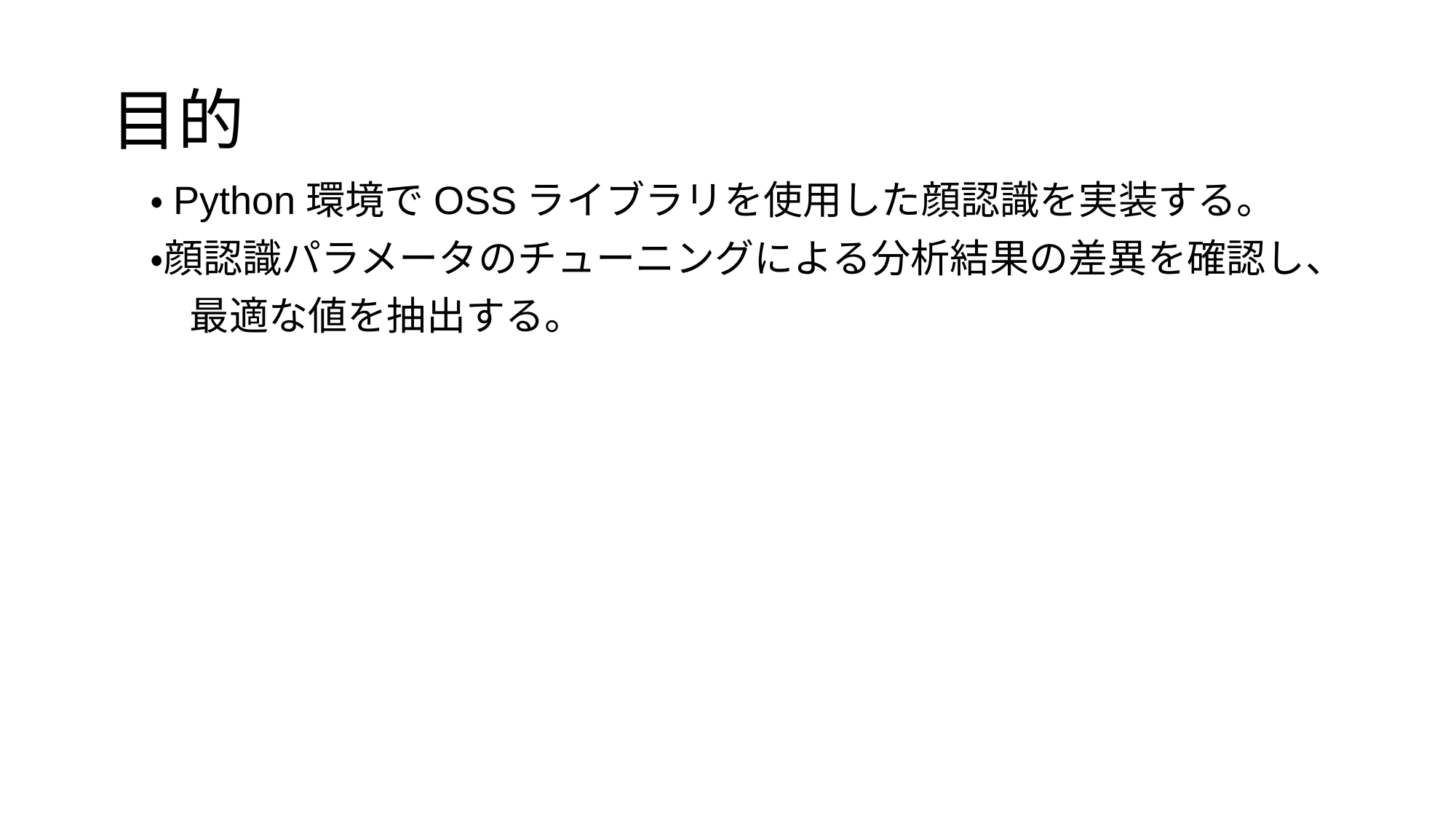

# 目的
　・Python環境でOSSライブラリを使用した顔認識を実装する。
　・顔認識パラメータのチューニングによる分析結果の差異を確認し、
　　最適な値を抽出する。